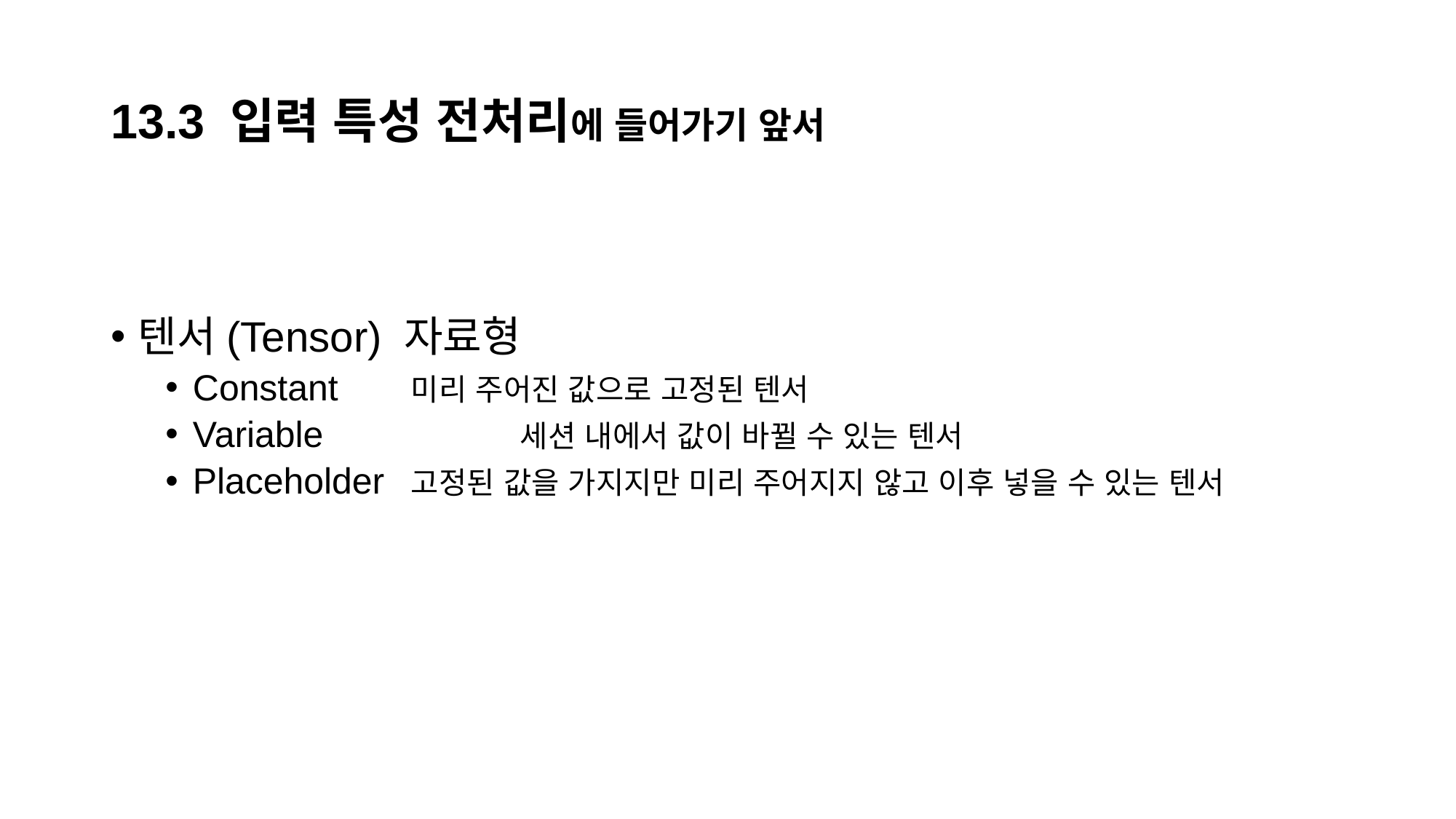

# 13.3 입력 특성 전처리에 들어가기 앞서
텐서(Tensor) 자료형
Constant	미리 주어진 값으로 고정된 텐서
Variable		세션 내에서 값이 바뀔 수 있는 텐서
Placeholder	고정된 값을 가지지만 미리 주어지지 않고 이후 넣을 수 있는 텐서